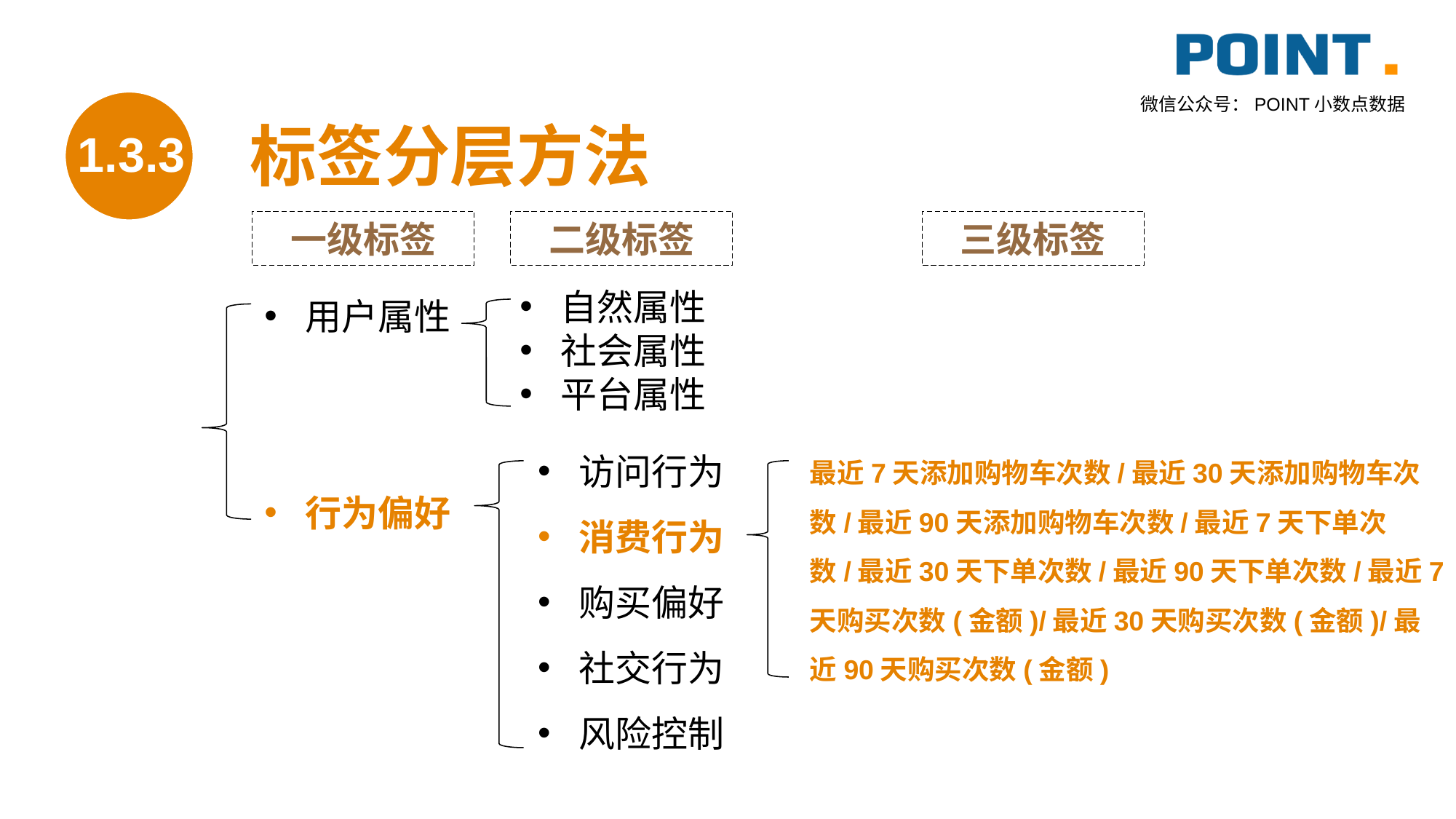

1.3.3
标签分层方法
一级标签
二级标签
三级标签
用户属性

行为偏好

自然属性
社会属性
平台属性

访问行为
消费行为
购买偏好
社交行为
风险控制
最近7天添加购物车次数/最近30天添加购物车次数/最近90天添加购物车次数/最近7天下单次数/最近30天下单次数/最近90天下单次数/最近7天购买次数(金额)/最近30天购买次数(金额)/最近90天购买次数(金额)